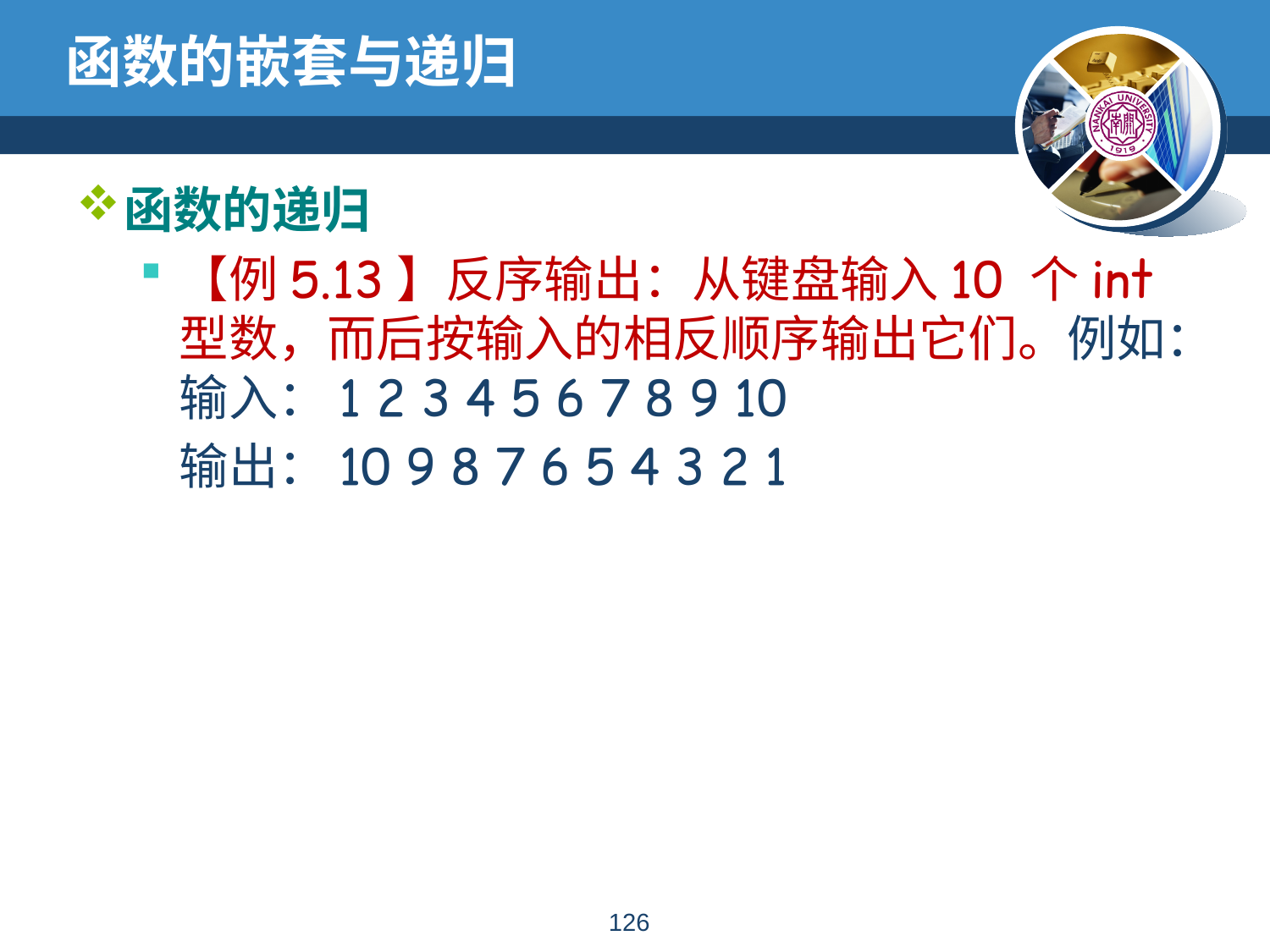

# 函数的嵌套与递归
函数的递归
【例5.13】反序输出：从键盘输入10 个int 型数，而后按输入的相反顺序输出它们。例如：输入：1 2 3 4 5 6 7 8 9 10
	输出：10 9 8 7 6 5 4 3 2 1

126